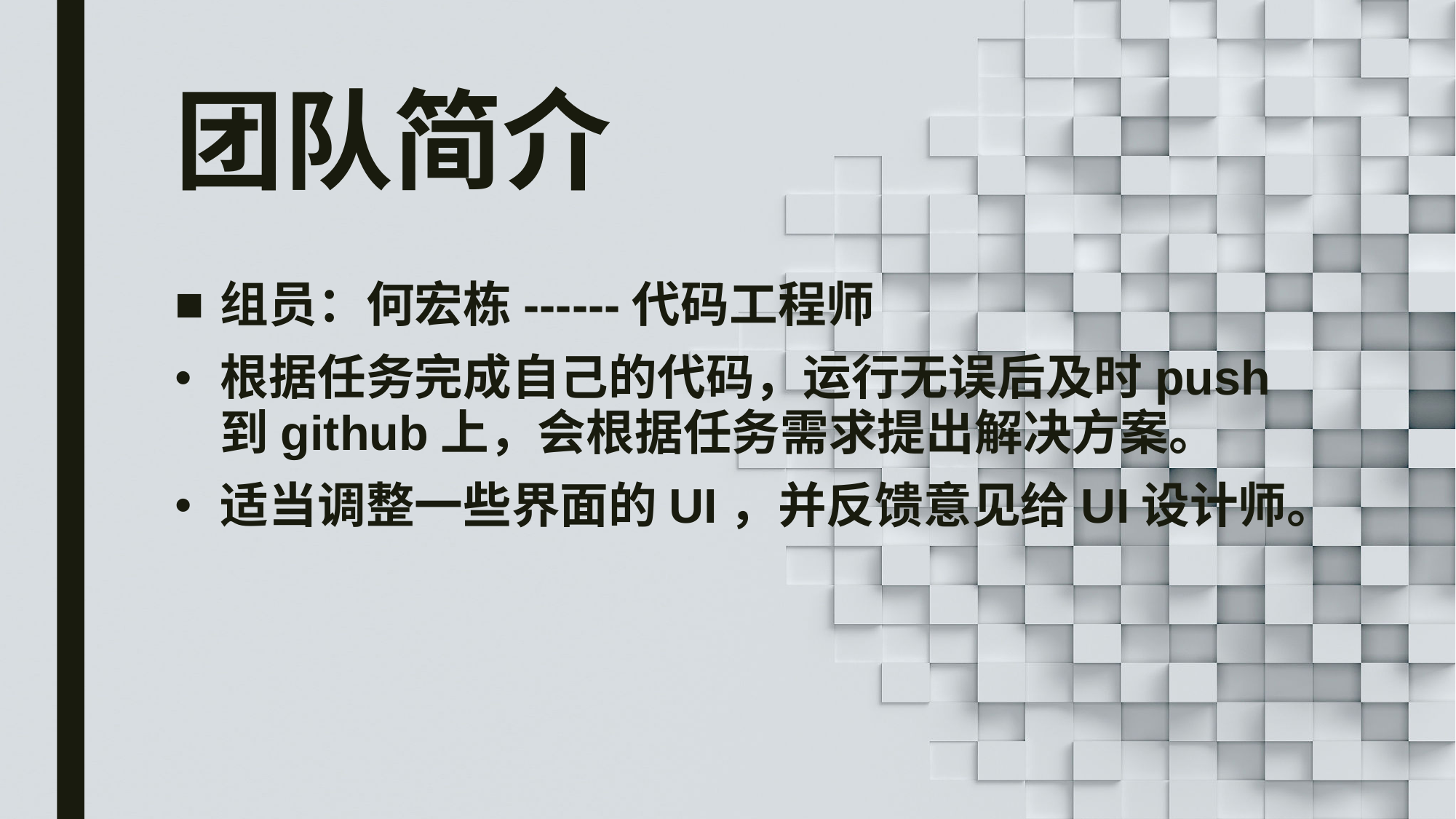

# 团队简介
组员：何宏栋------代码工程师
根据任务完成自己的代码，运行无误后及时push到github上，会根据任务需求提出解决方案。
适当调整一些界面的UI，并反馈意见给UI设计师。